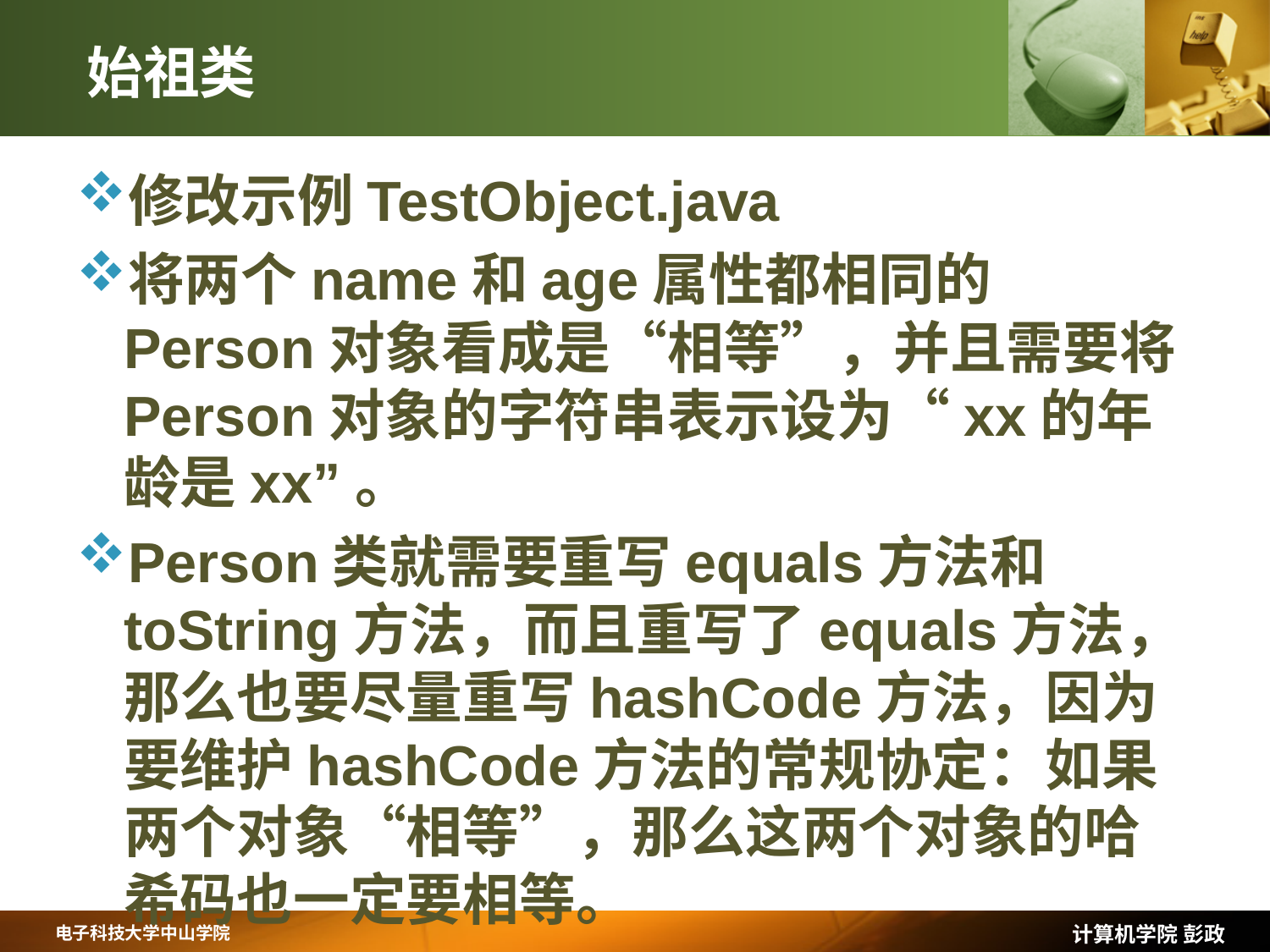

# 始祖类
修改示例TestObject.java
将两个name和age属性都相同的Person对象看成是“相等”，并且需要将Person对象的字符串表示设为“xx的年龄是xx”。
Person类就需要重写equals方法和toString方法，而且重写了equals方法，那么也要尽量重写hashCode方法，因为要维护hashCode方法的常规协定：如果两个对象“相等”，那么这两个对象的哈希码也一定要相等。
计算机学院 彭政
电子科技大学中山学院